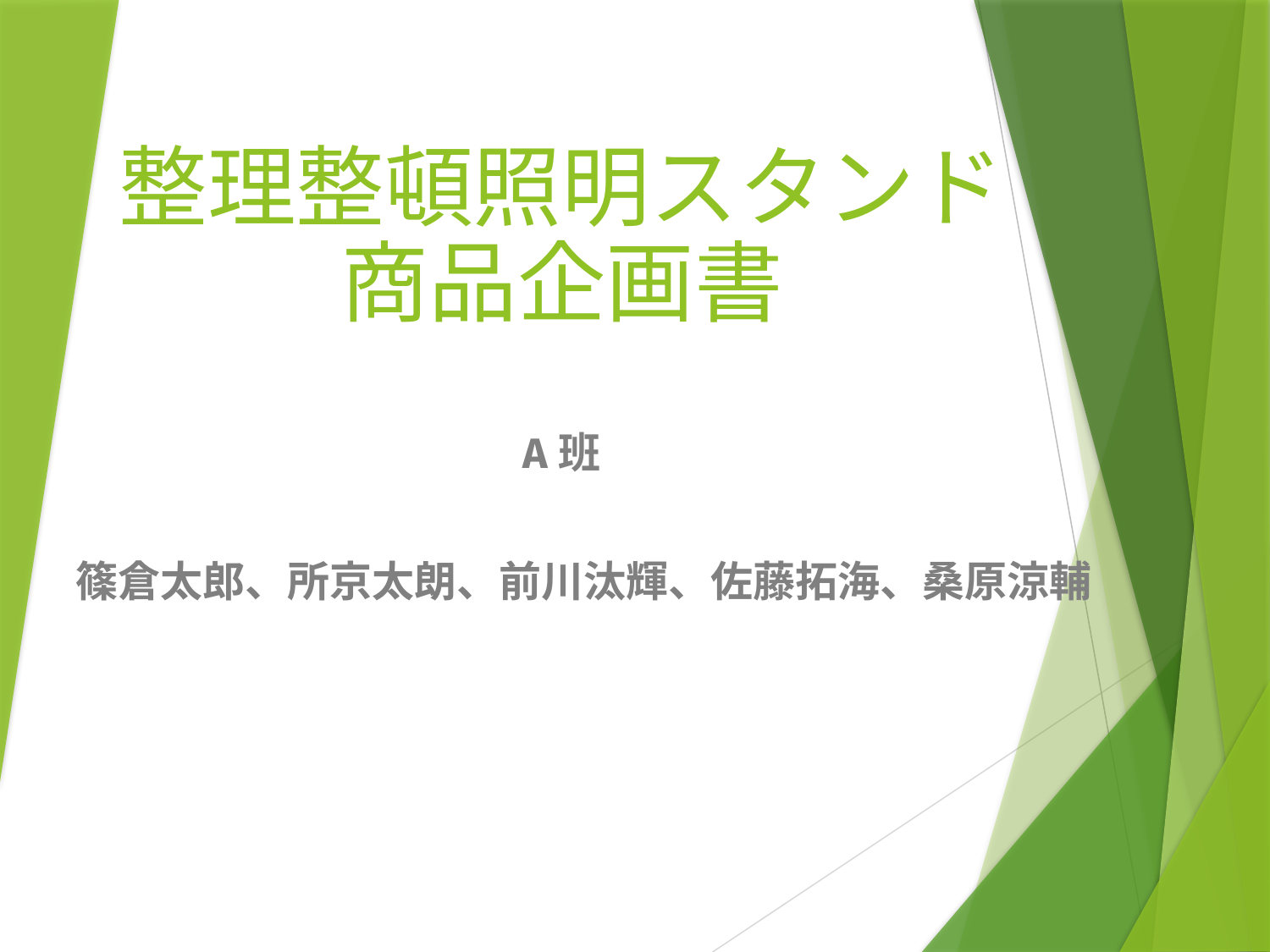

# 整理整頓照明スタンド 商品企画書
A班

篠倉太郎、所京太朗、前川汰輝、佐藤拓海、桑原涼輔